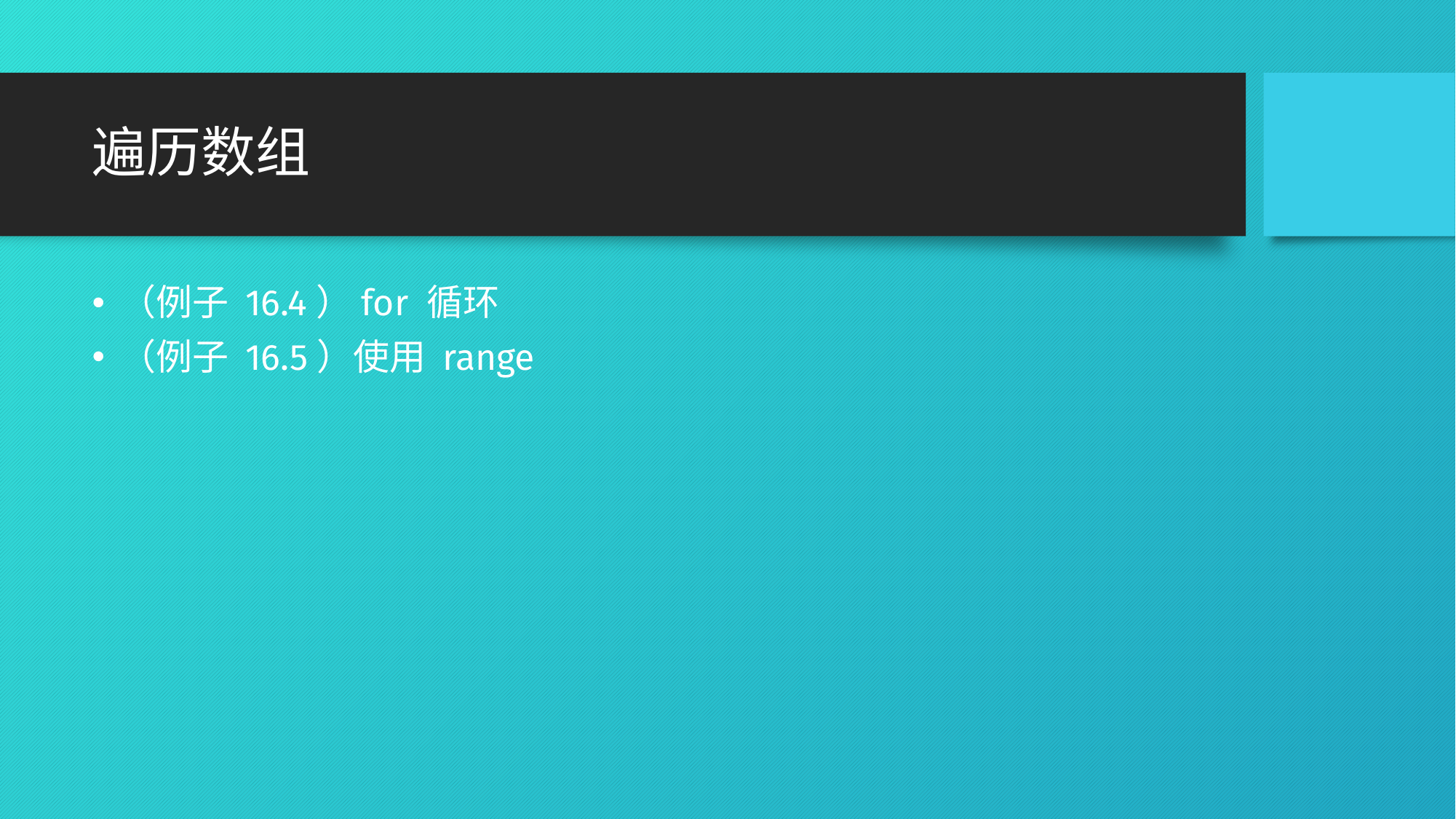

# 遍历数组
（例子 16.4）for 循环
（例子 16.5）使用 range